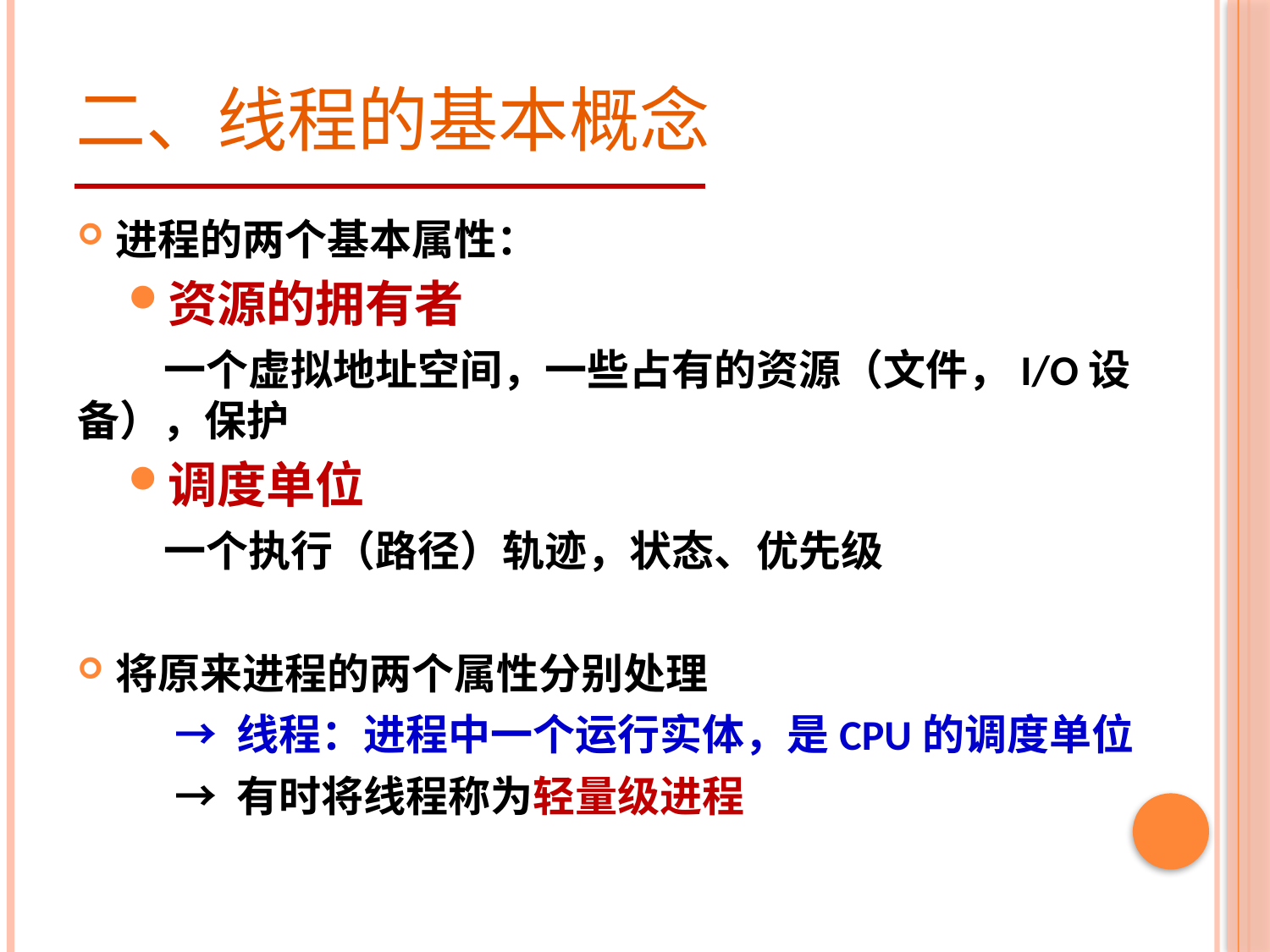

# 二、线程的基本概念
进程的两个基本属性：
资源的拥有者
        一个虚拟地址空间，一些占有的资源（文件，I/O设备），保护
调度单位
        一个执行（路径）轨迹，状态、优先级

将原来进程的两个属性分别处理
         → 线程：进程中一个运行实体，是CPU的调度单位
         → 有时将线程称为轻量级进程